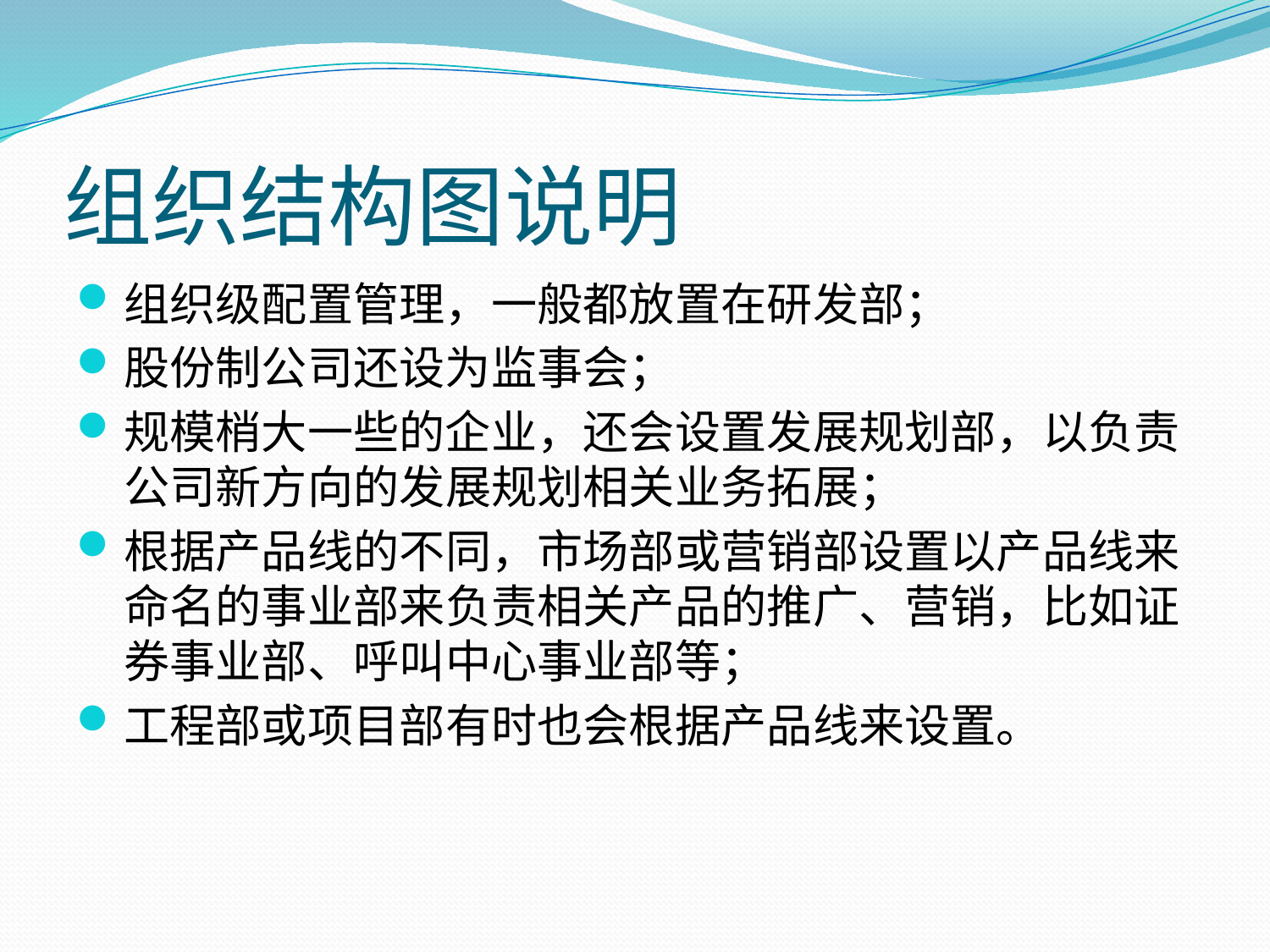

# 组织结构图说明
组织级配置管理，一般都放置在研发部；
股份制公司还设为监事会；
规模梢大一些的企业，还会设置发展规划部，以负责公司新方向的发展规划相关业务拓展；
根据产品线的不同，市场部或营销部设置以产品线来命名的事业部来负责相关产品的推广、营销，比如证券事业部、呼叫中心事业部等；
工程部或项目部有时也会根据产品线来设置。